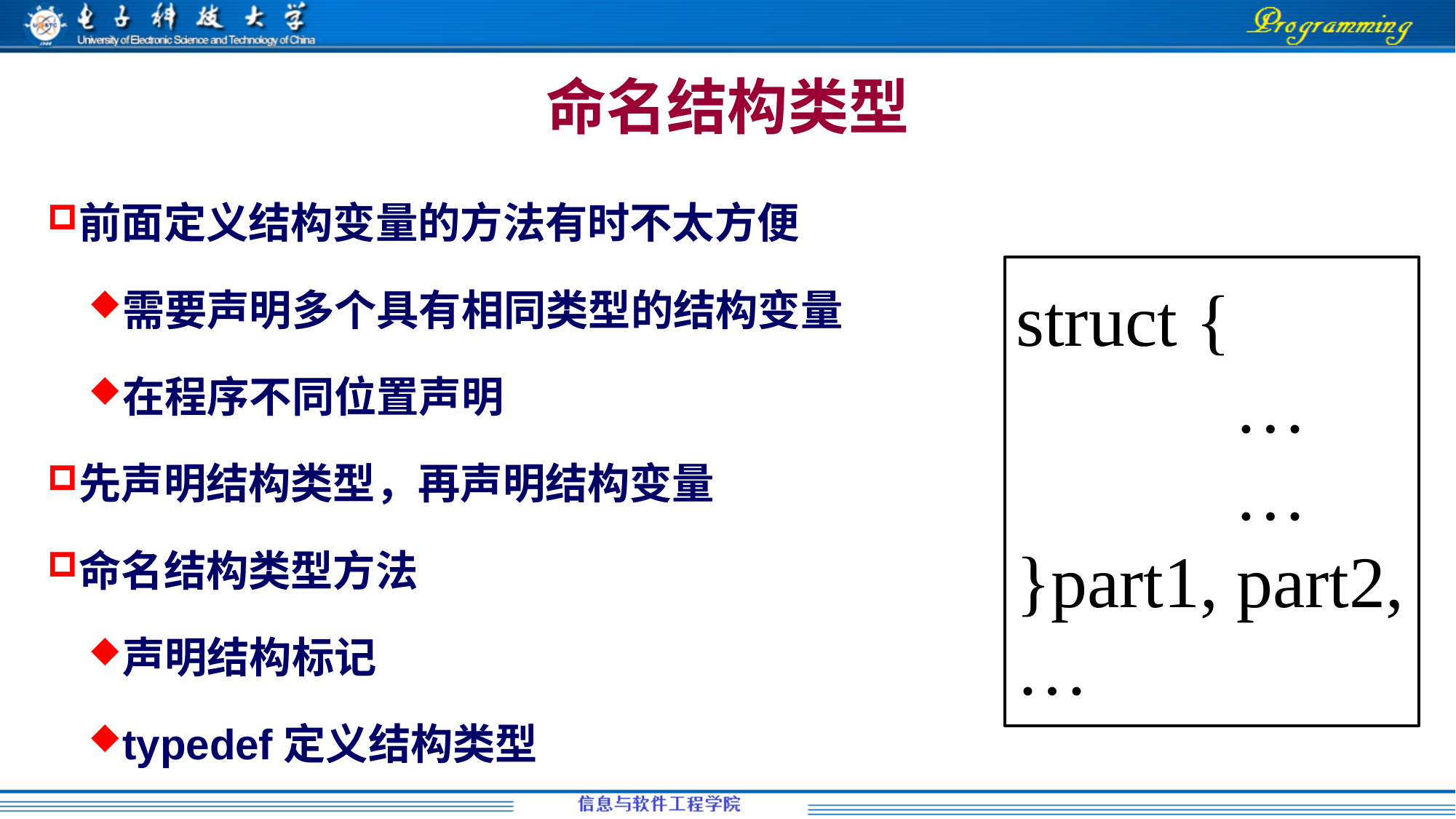

# 命名结构类型
前面定义结构变量的方法有时不太方便
需要声明多个具有相同类型的结构变量
在程序不同位置声明
先声明结构类型，再声明结构变量
命名结构类型方法
声明结构标记
typedef定义结构类型
struct {
            …
		…
}part1, part2,…